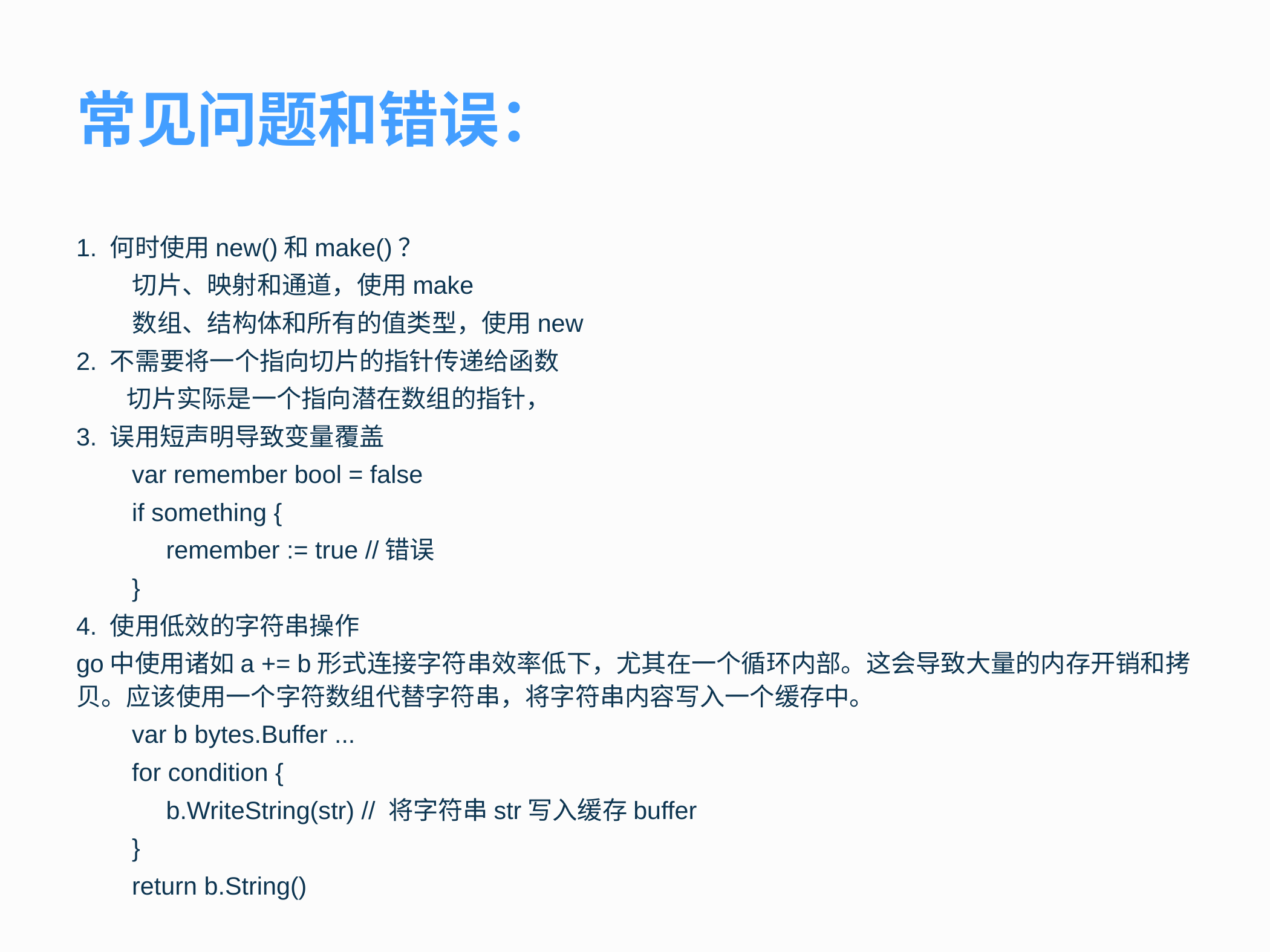

# 常见问题和错误：
1. 何时使用new()和make()？
         切片、映射和通道，使用make
         数组、结构体和所有的值类型，使用new
2. 不需要将一个指向切片的指针传递给函数
        切片实际是一个指向潜在数组的指针，
3. 误用短声明导致变量覆盖
        var remember bool = false
        if something {
        	remember := true //错误
        }
4. 使用低效的字符串操作
go中使用诸如a += b形式连接字符串效率低下，尤其在一个循环内部。这会导致大量的内存开销和拷贝。应该使用一个字符数组代替字符串，将字符串内容写入一个缓存中。
        var b bytes.Buffer ...
        for condition {
        	b.WriteString(str) // 将字符串str写入缓存buffer
        }
        return b.String()